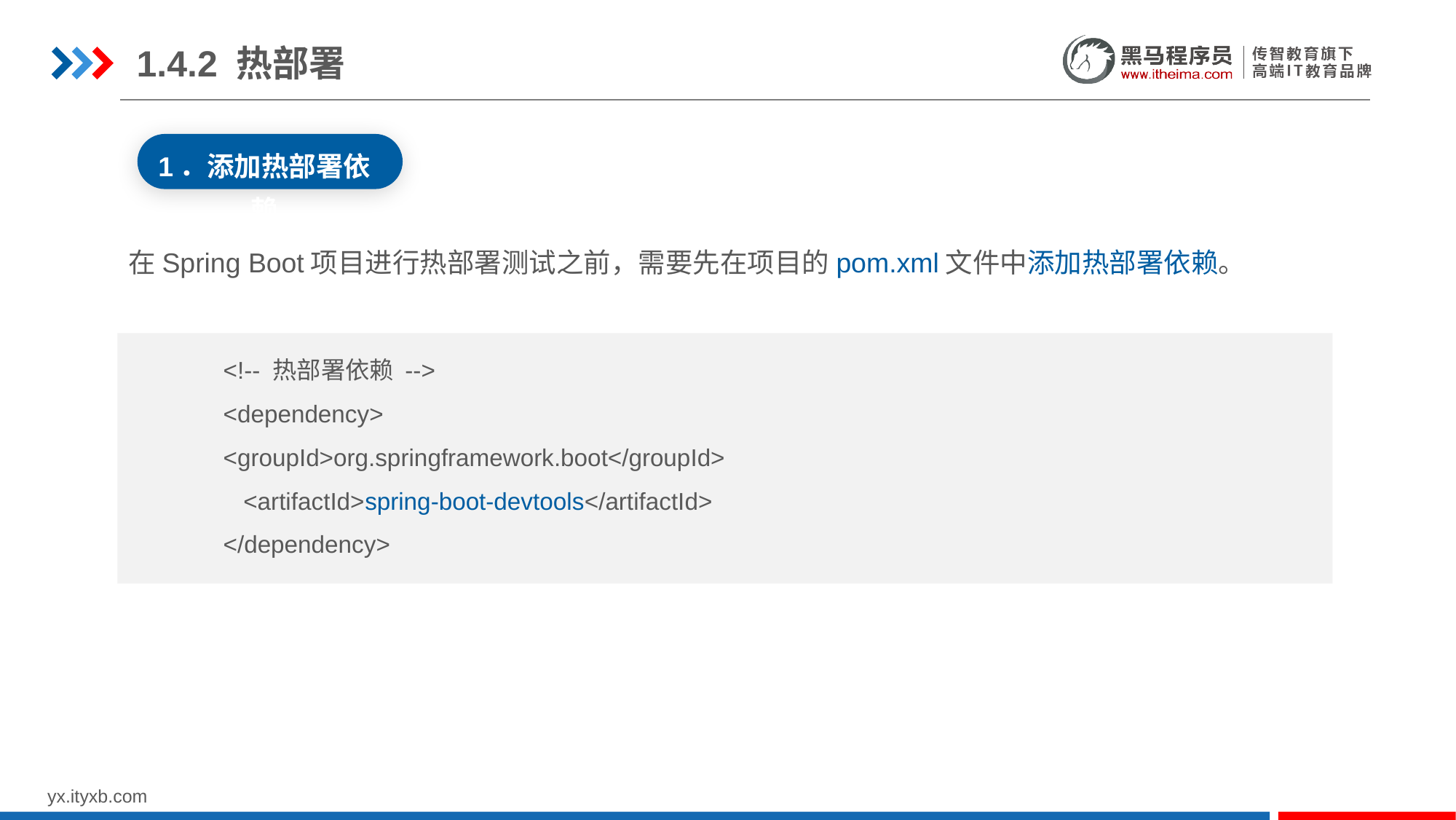

1.4.2 热部署
1．添加热部署依赖

在Spring Boot项目进行热部署测试之前，需要先在项目的pom.xml文件中添加热部署依赖。

<!-- 热部署依赖 -->
<dependency>
<groupId>org.springframework.boot</groupId>
   <artifactId>spring-boot-devtools</artifactId>
</dependency>